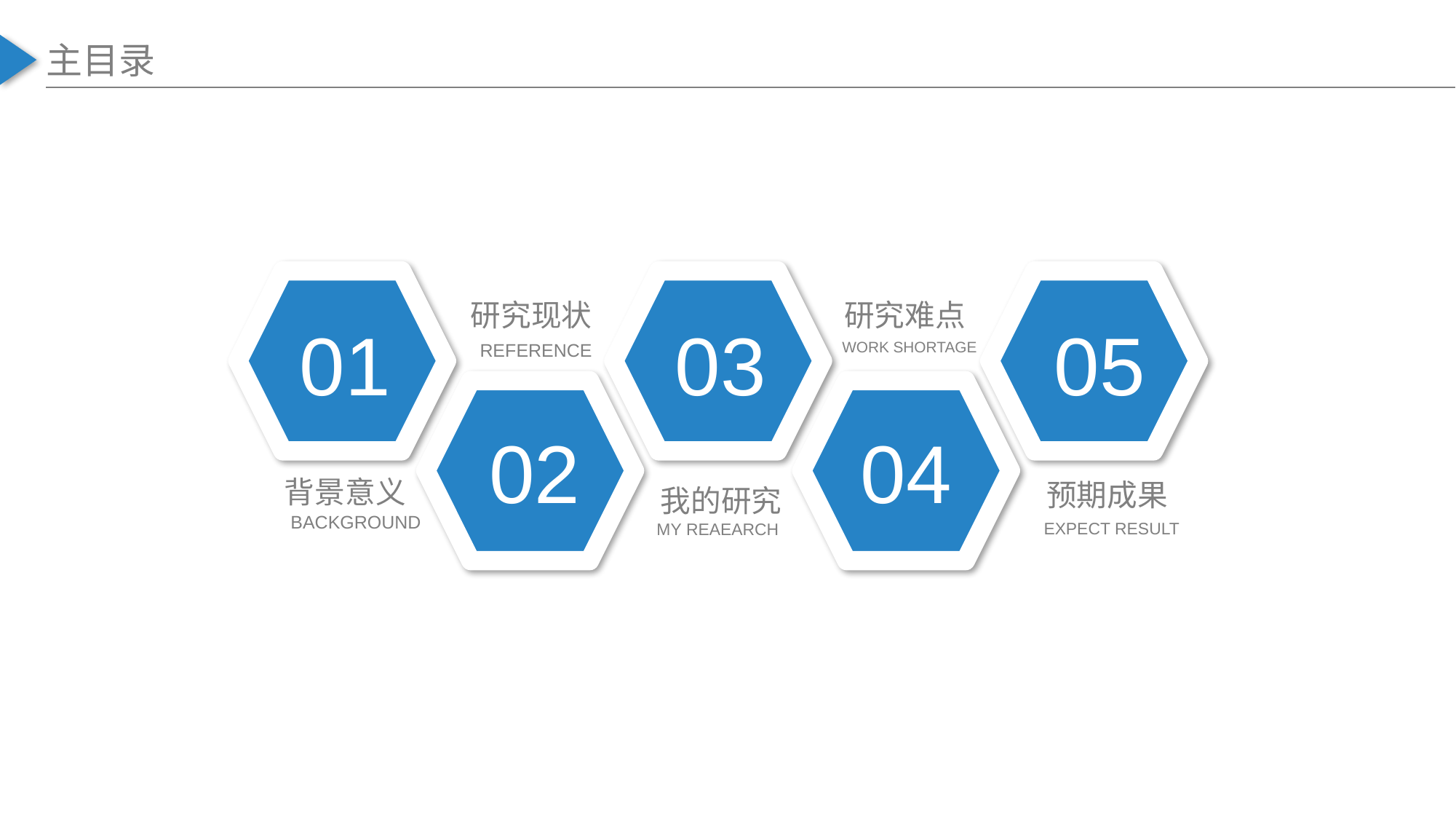

主目录

01

03

05
研究现状
研究难点
WORK SHORTAGE
REFERENCE

02

04
背景意义
预期成果
我的研究
BACKGROUND
EXPECT RESULT
MY REAEARCH